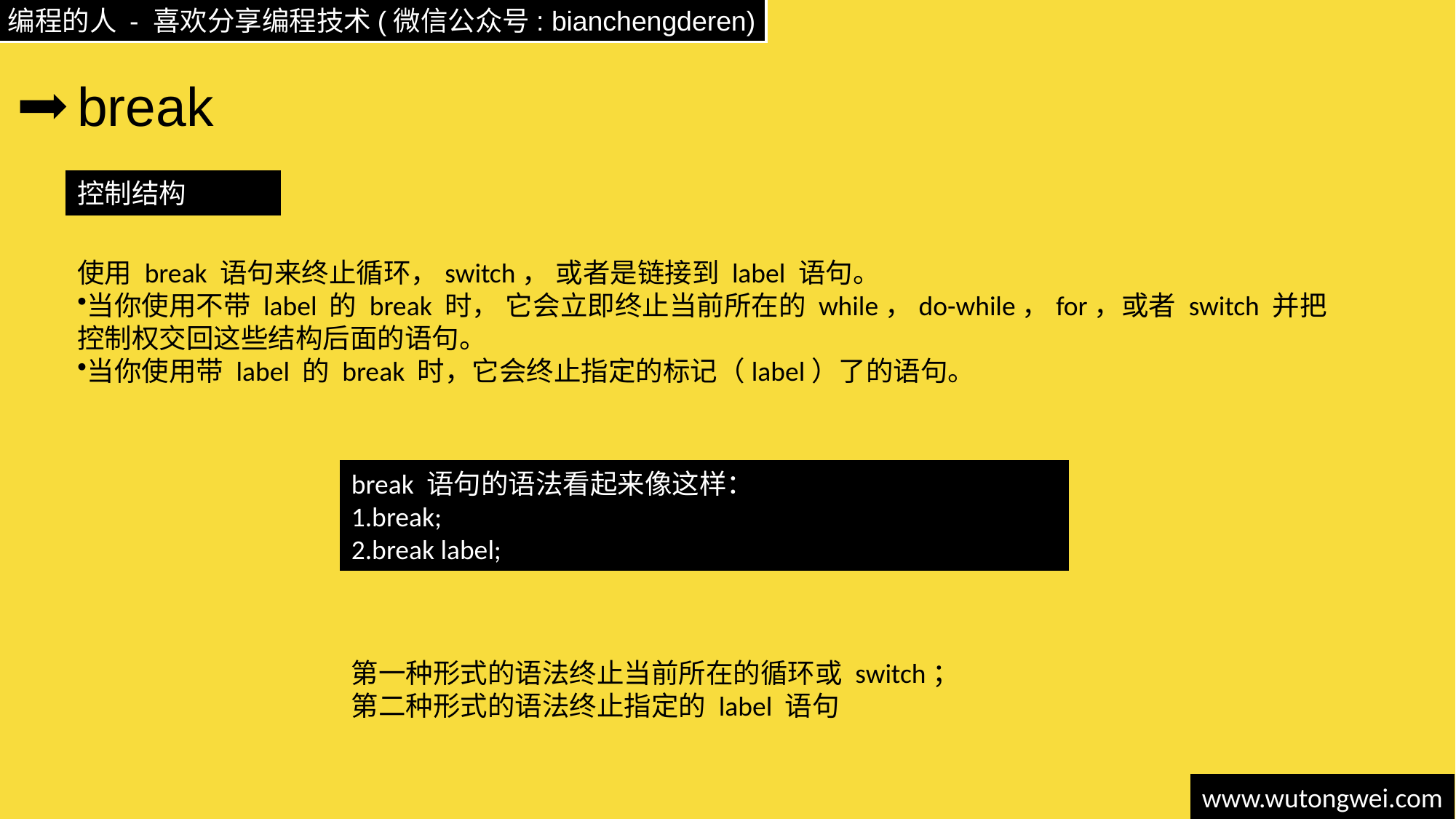

# break
控制结构
使用 break 语句来终止循环，switch， 或者是链接到 label 语句。
当你使用不带 label 的 break 时， 它会立即终止当前所在的 while，do-while，for，或者 switch 并把控制权交回这些结构后面的语句。
当你使用带 label 的 break 时，它会终止指定的标记（label）了的语句。
break 语句的语法看起来像这样：
break;
break label;

第一种形式的语法终止当前所在的循环或 switch；
第二种形式的语法终止指定的 label 语句